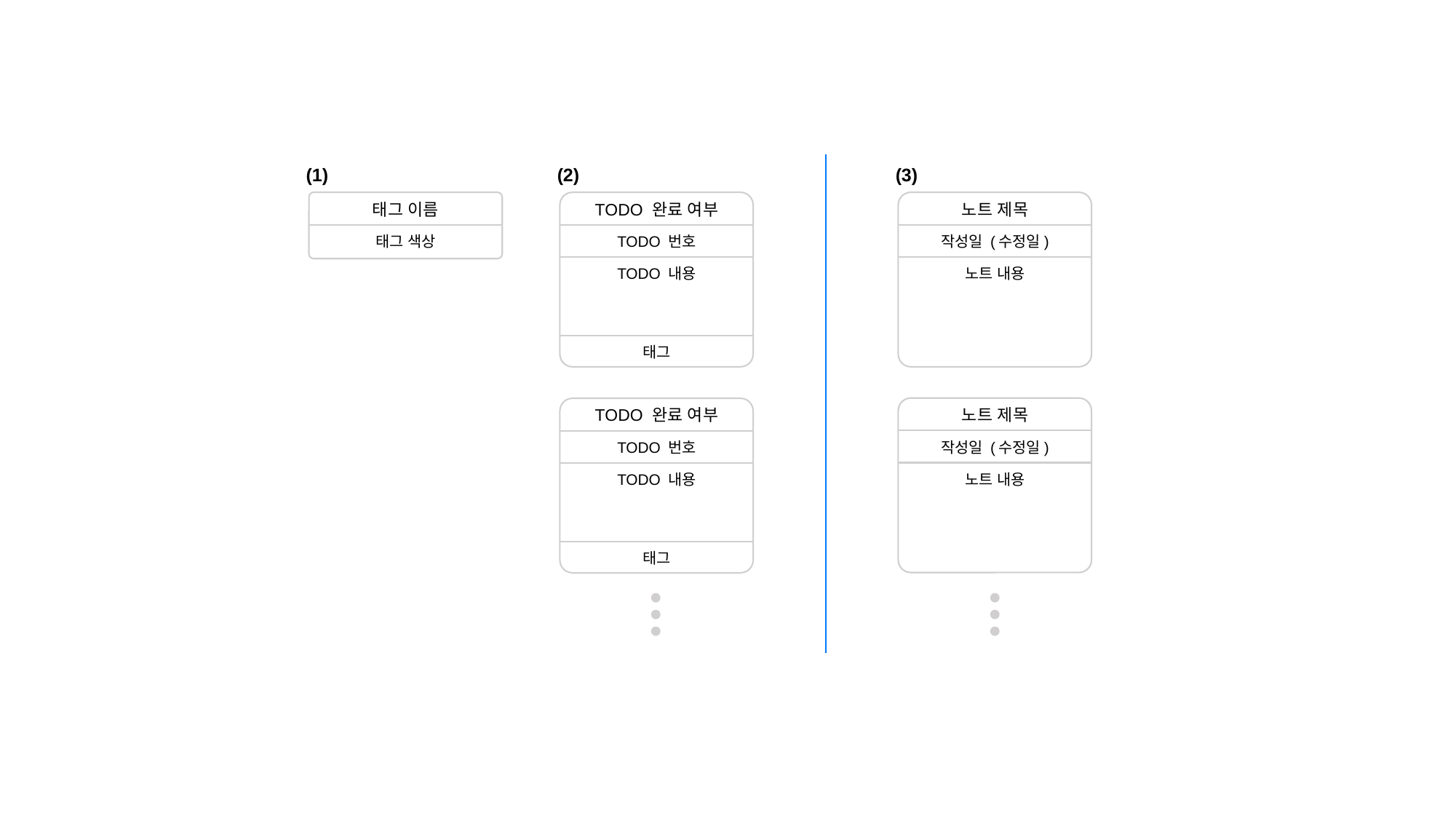

(1)
(2)
(3)

태그 이름
노트 제목
TODO 완료 여부
태그 색상
작성일 (수정일)
TODO 번호
노트 내용
TODO 내용
태그

노트 제목
TODO 완료 여부
작성일 (수정일)
TODO 번호
노트 내용
TODO 내용
태그